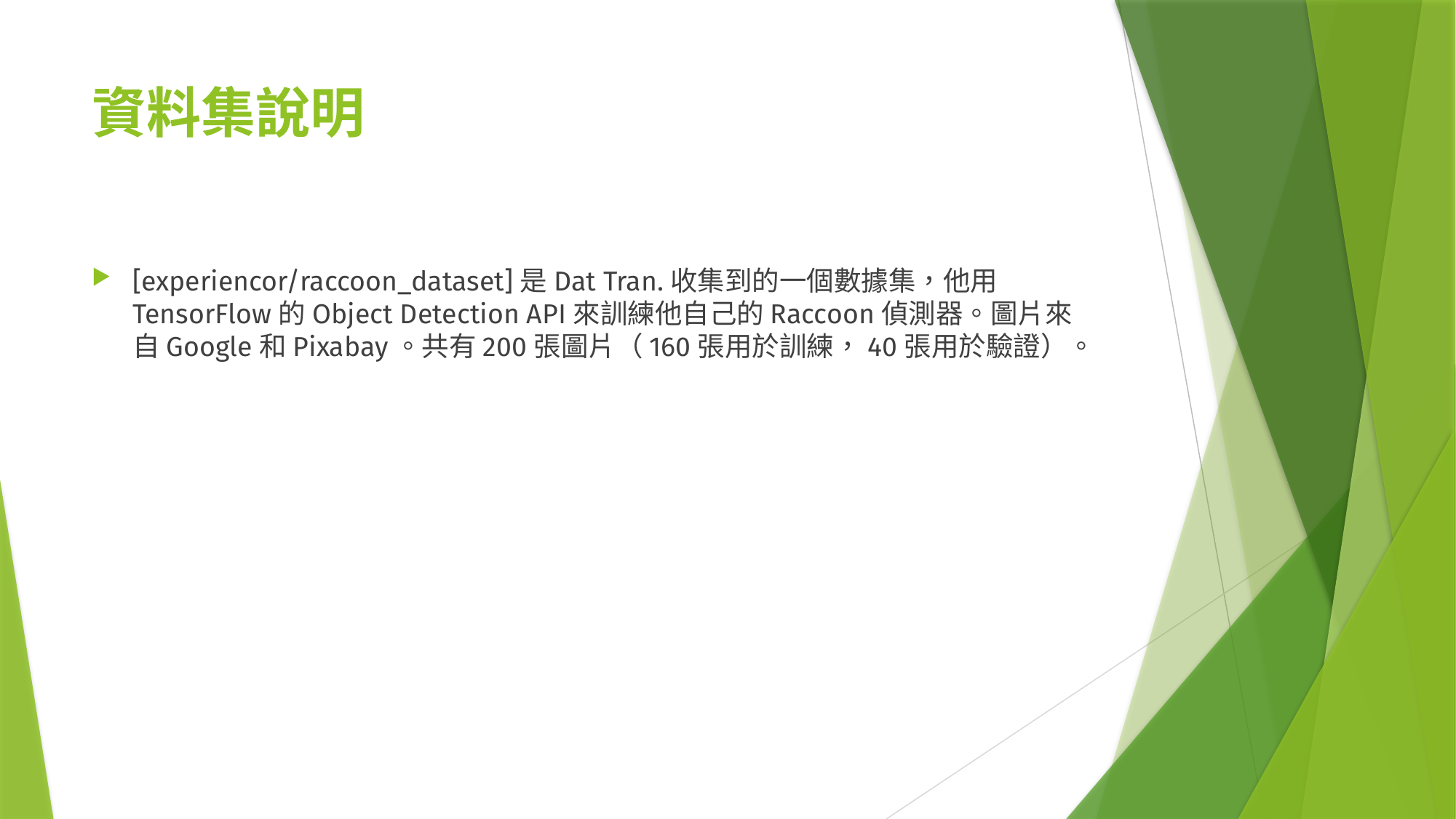

# 資料集說明
[experiencor/raccoon_dataset]是Dat Tran.收集到的一個數據集，他用TensorFlow的Object Detection API來訓練他自己的Raccoon偵測器。圖片來自Google和Pixabay。共有200張圖片（160張用於訓練，40張用於驗證）。